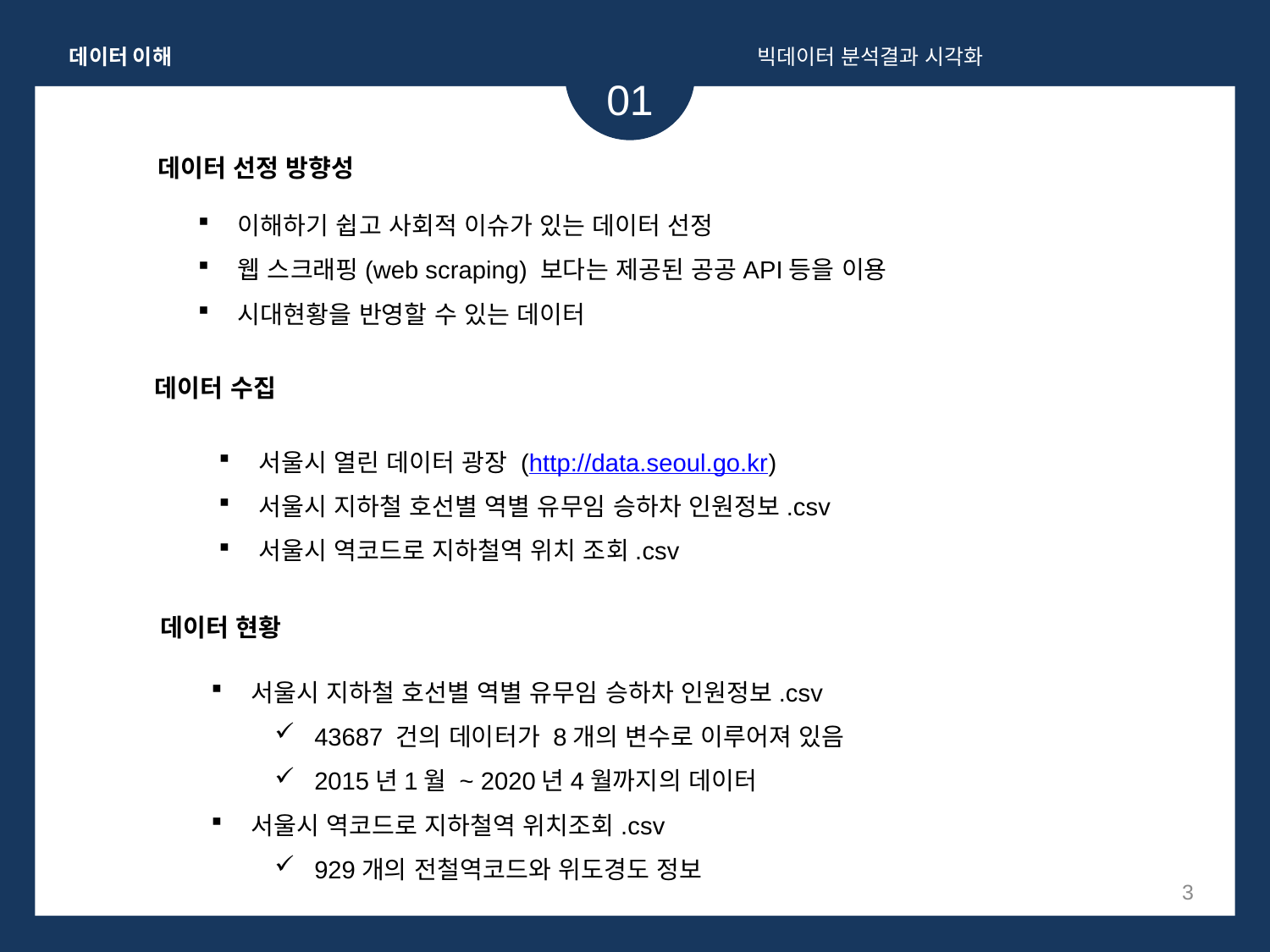

데 이 터  이 해
빅데이터 분석결과 시각화
01

데이터 선정 방향성
이해하기 쉽고 사회적 이슈가 있는 데이터 선정
웹 스크래핑(web scraping) 보다는 제공된 공공API등을 이용
시대현황을 반영할 수 있는 데이터
데이터 수집
서울시 열린 데이터 광장 (http://data.seoul.go.kr)
서울시 지하철 호선별 역별 유무임 승하차 인원정보.csv
서울시 역코드로 지하철역 위치 조회.csv
데이터 현황
서울시 지하철 호선별 역별 유무임 승하차 인원정보.csv
43687 건의 데이터가 8개의 변수로 이루어져 있음
2015년1월 ~ 2020년4월까지의 데이터
서울시 역코드로 지하철역 위치조회.csv
929개의 전철역코드와 위도경도 정보
3